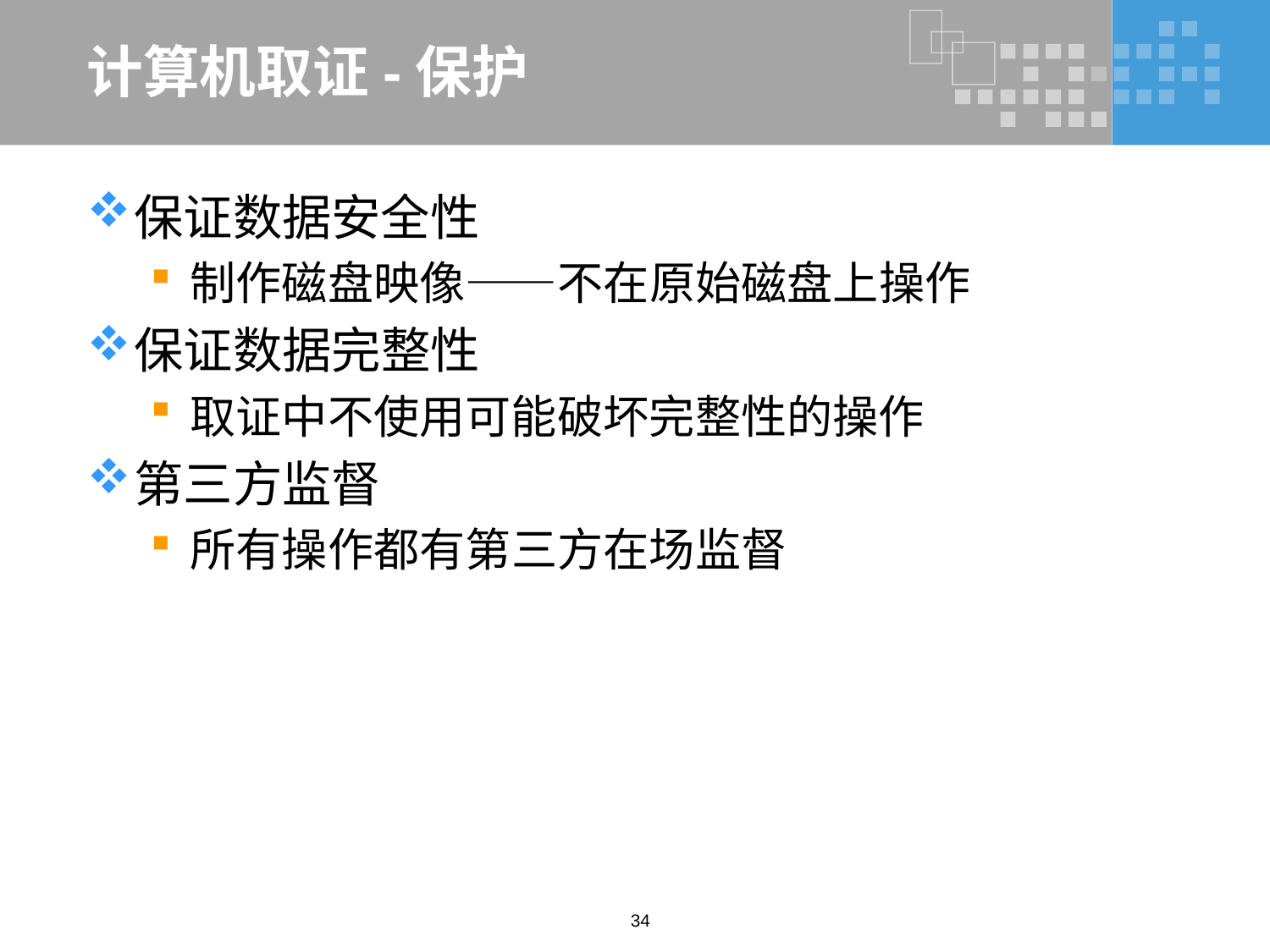

# 计算机取证-保护
保证数据安全性
制作磁盘映像——不在原始磁盘上操作
保证数据完整性
取证中不使用可能破坏完整性的操作
第三方监督
所有操作都有第三方在场监督

34